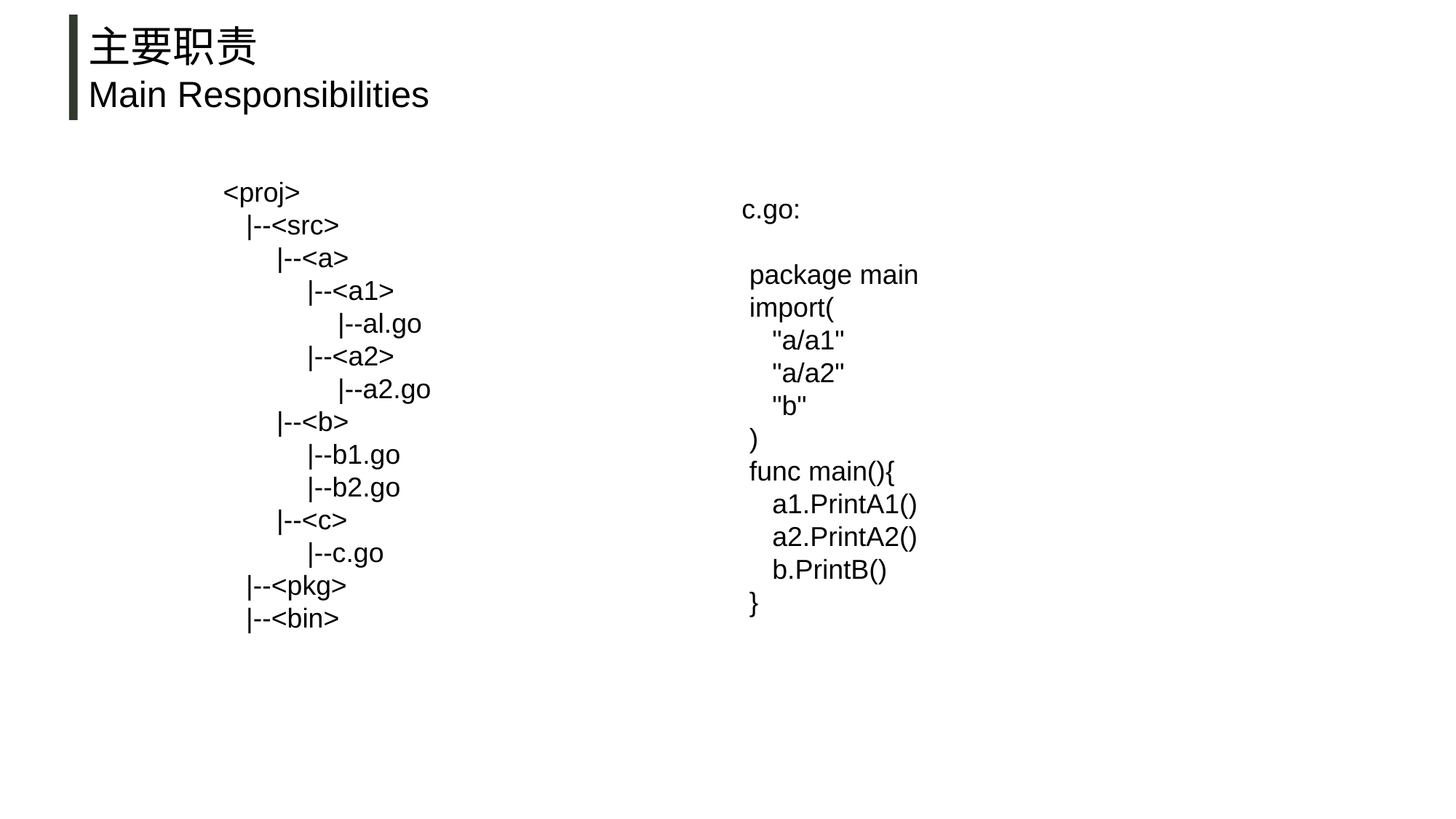

主要职责
Main Responsibilities
<proj>
   |--<src>
       |--<a>
           |--<a1>
               |--al.go
           |--<a2>
               |--a2.go
       |--<b>
           |--b1.go
           |--b2.go
       |--<c>
           |--c.go
   |--<pkg>
   |--<bin>
c.go:

 package main
 import(
    "a/a1"
    "a/a2"
    "b"
 )
 func main(){
    a1.PrintA1()
    a2.PrintA2()
    b.PrintB()
 }